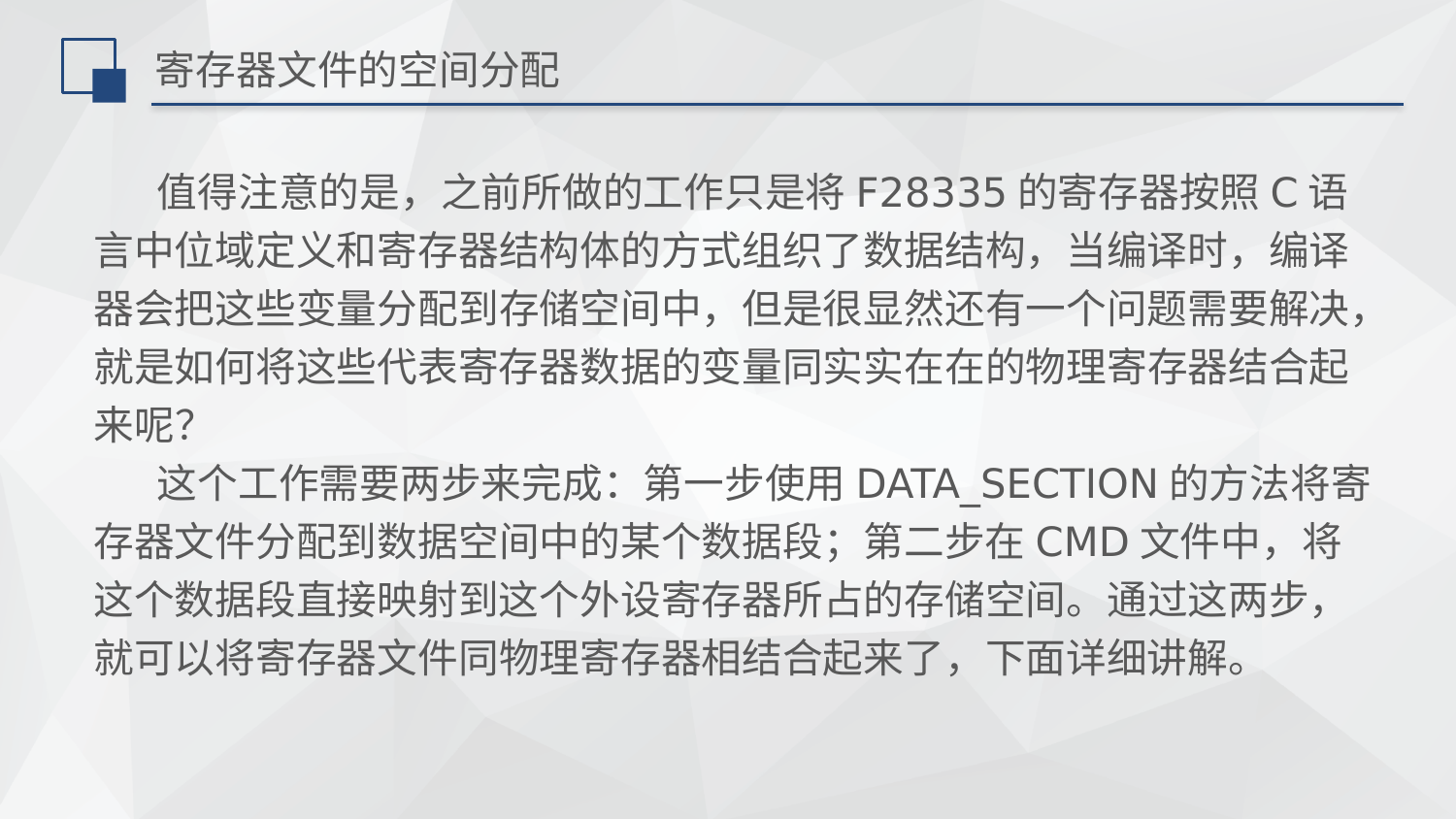

# 寄存器文件的空间分配
      值得注意的是，之前所做的工作只是将F28335的寄存器按照C语言中位域定义和寄存器结构体的方式组织了数据结构，当编译时，编译器会把这些变量分配到存储空间中，但是很显然还有一个问题需要解决，就是如何将这些代表寄存器数据的变量同实实在在的物理寄存器结合起来呢？
      这个工作需要两步来完成：第一步使用DATA_SECTION的方法将寄存器文件分配到数据空间中的某个数据段；第二步在CMD文件中，将这个数据段直接映射到这个外设寄存器所占的存储空间。通过这两步，就可以将寄存器文件同物理寄存器相结合起来了，下面详细讲解。